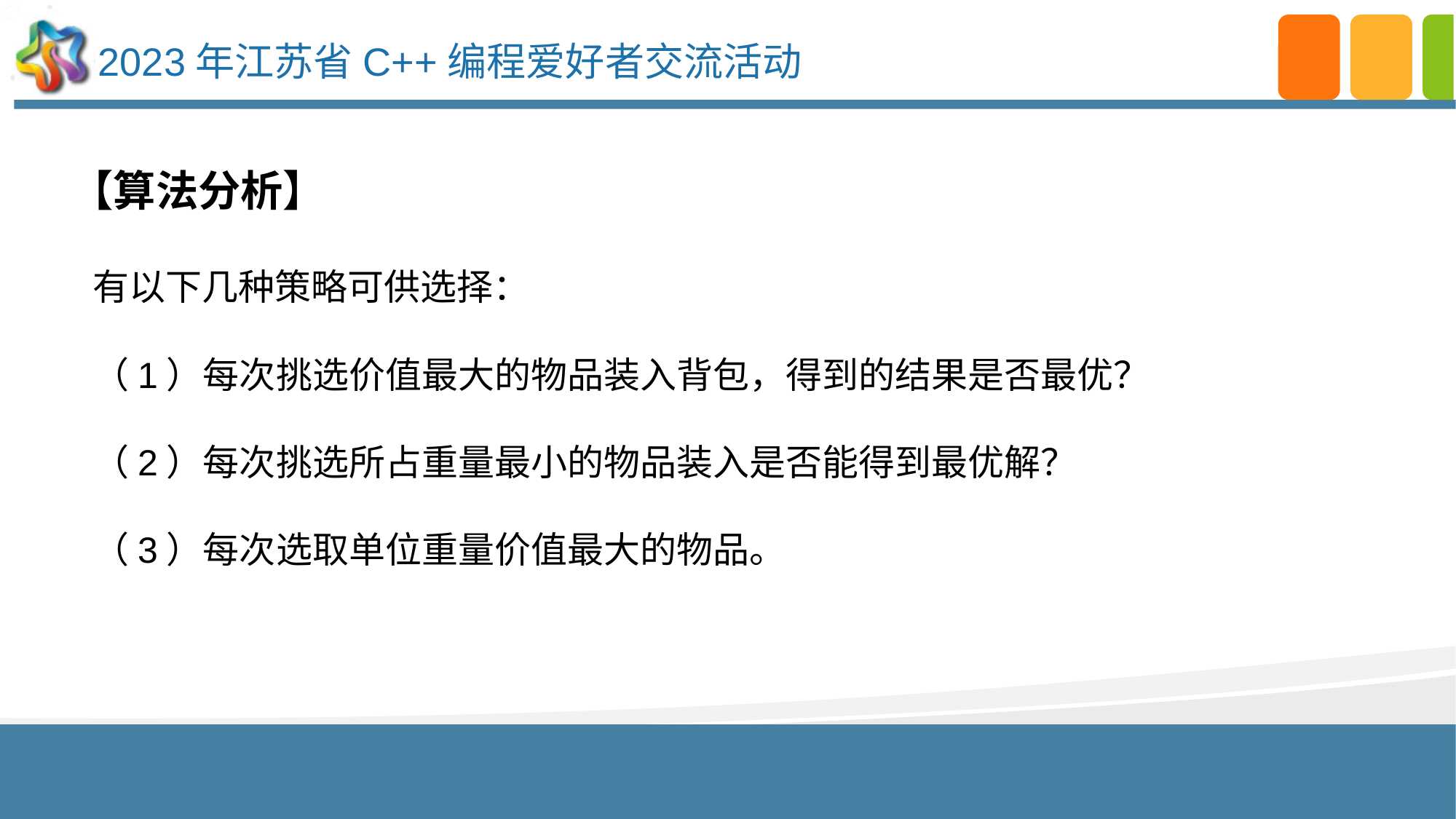

【算法分析】
有以下几种策略可供选择：
（1）每次挑选价值最大的物品装入背包，得到的结果是否最优？
（2）每次挑选所占重量最小的物品装入是否能得到最优解？
（3）每次选取单位重量价值最大的物品。

点击添加文本
点击添加文本
点击添加文本
点击添加文本